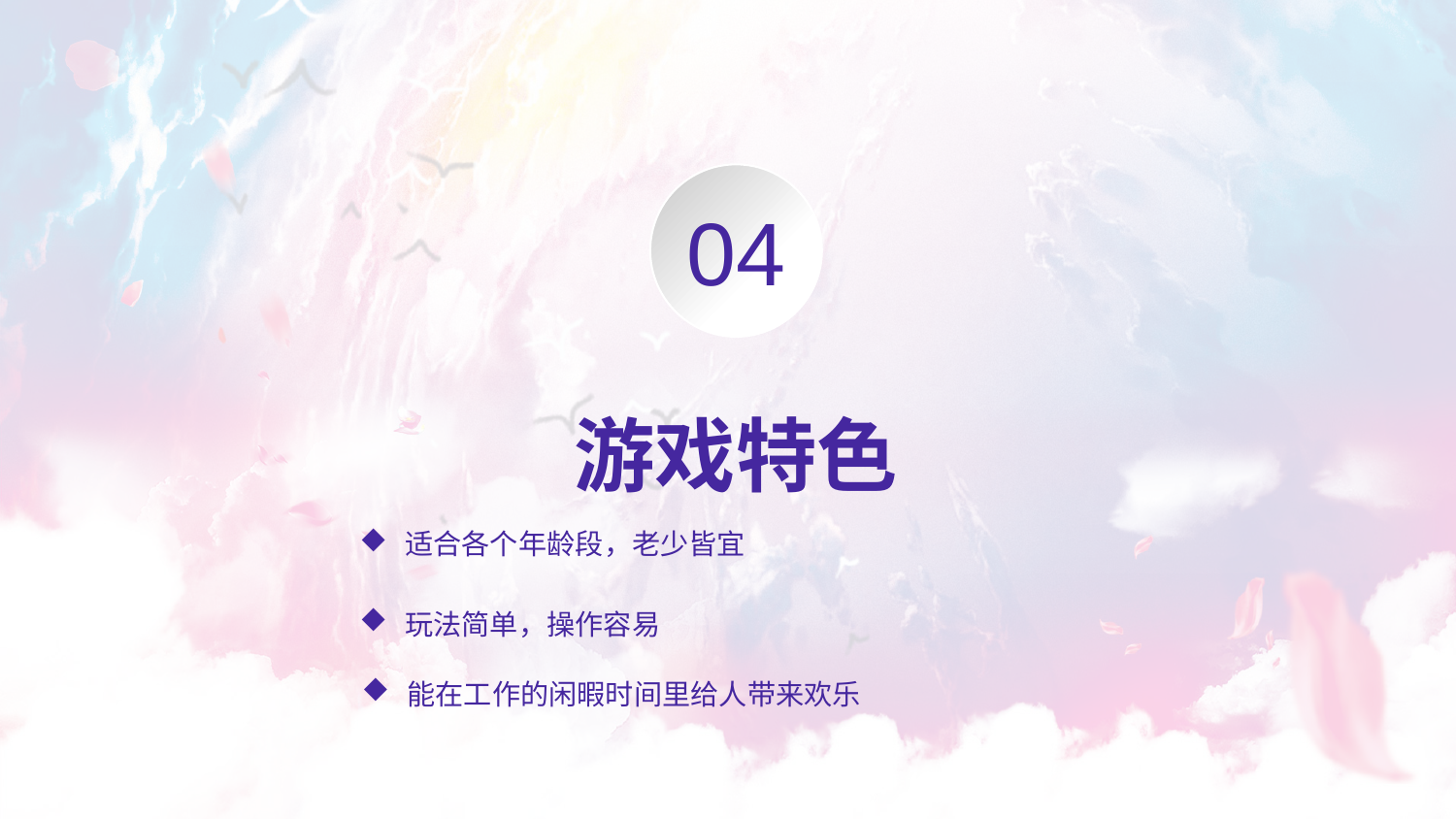

04
游戏特色
适合各个年龄段，老少皆宜
玩法简单，操作容易
能在工作的闲暇时间里给人带来欢乐